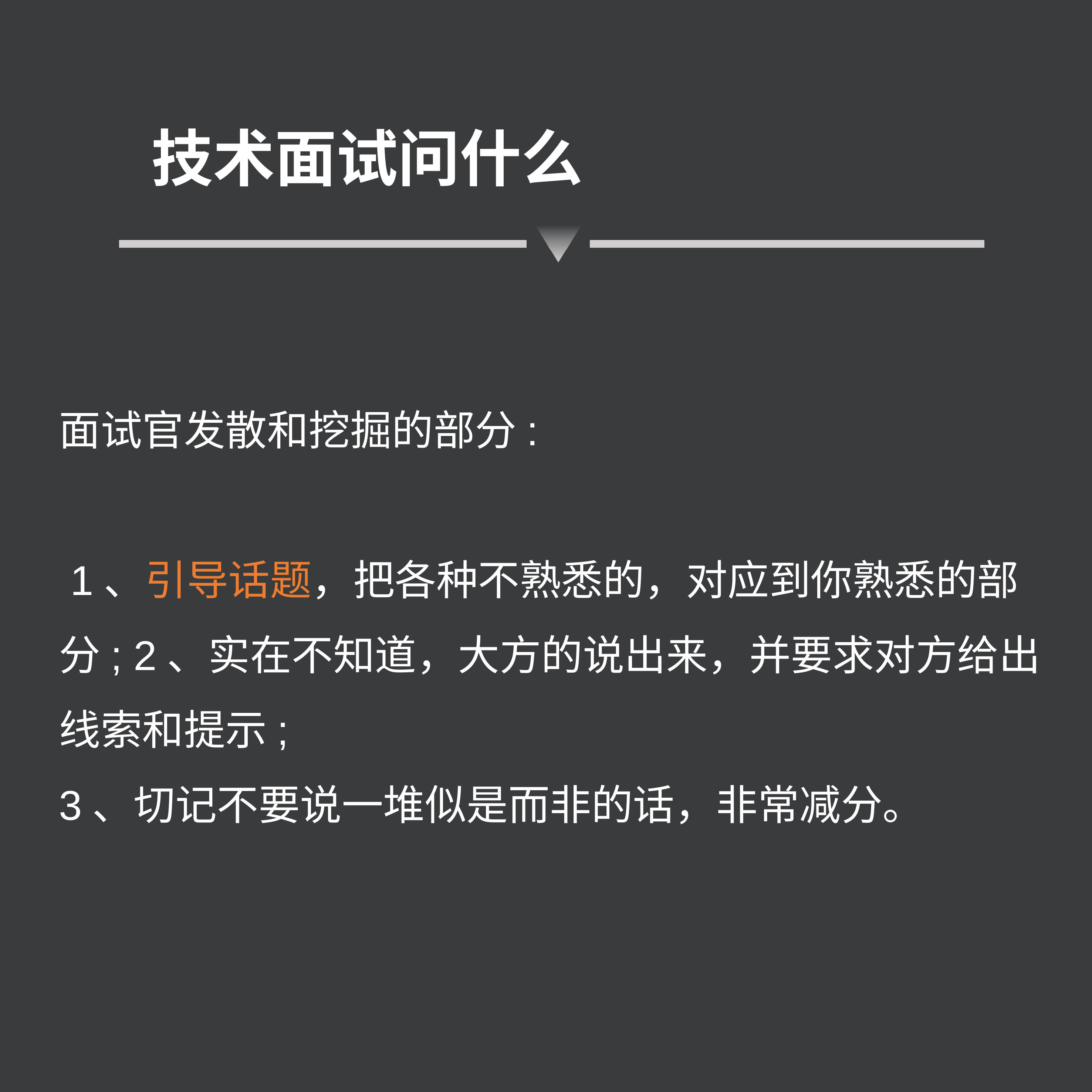

技术面试问什么

面试官发散和挖掘的部分:

 1、引导话题，把各种不熟悉的，对应到你熟悉的部分; 2、实在不知道，大方的说出来，并要求对方给出线索和提示;
3、切记不要说一堆似是而非的话，非常减分。